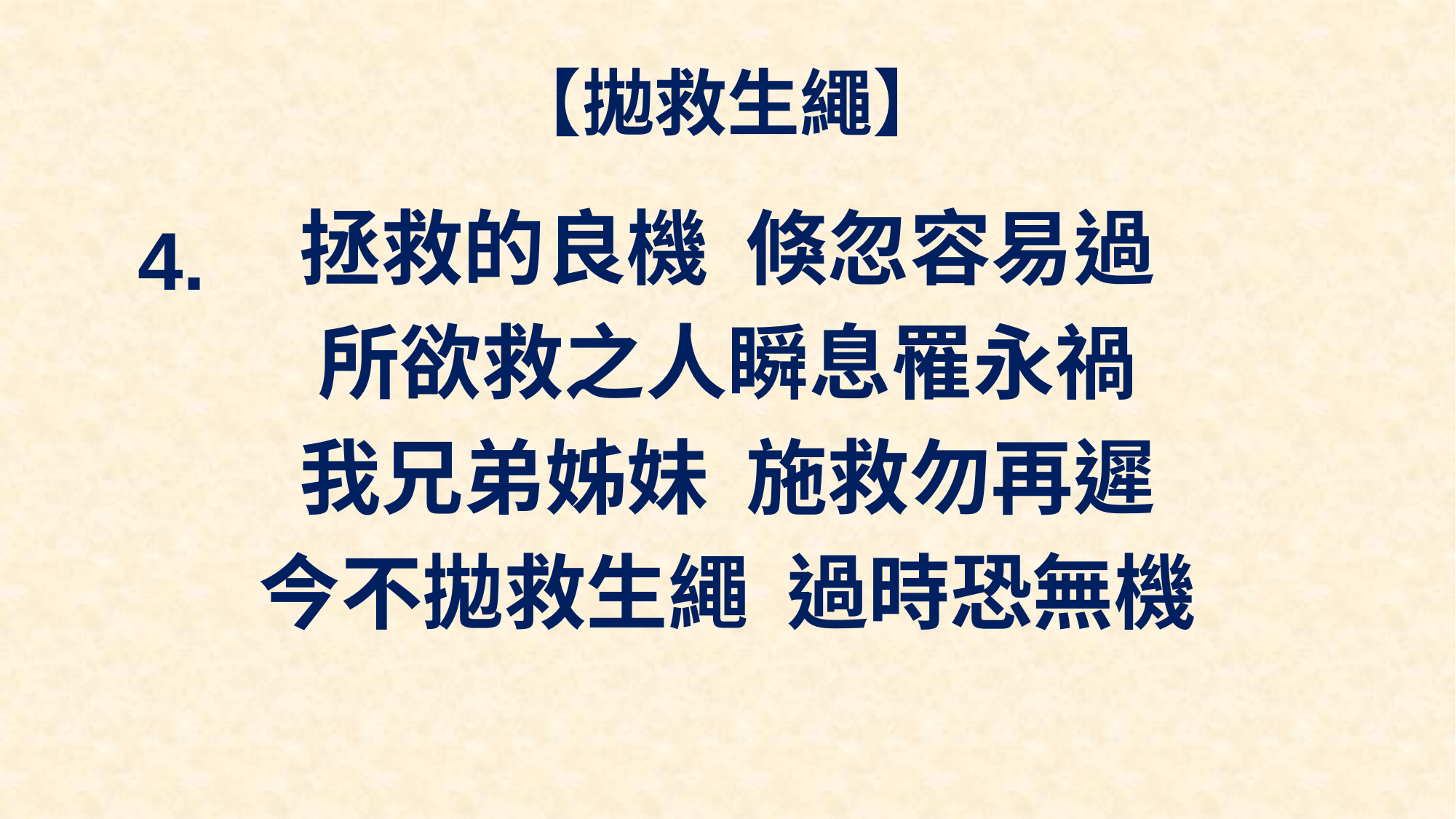

# 【拋救生繩】
拯救的良機  倏忽容易過
所欲救之人瞬息罹永禍
我兄弟姊妹  施救勿再遲
今不拋救生繩  過時恐無機
4.